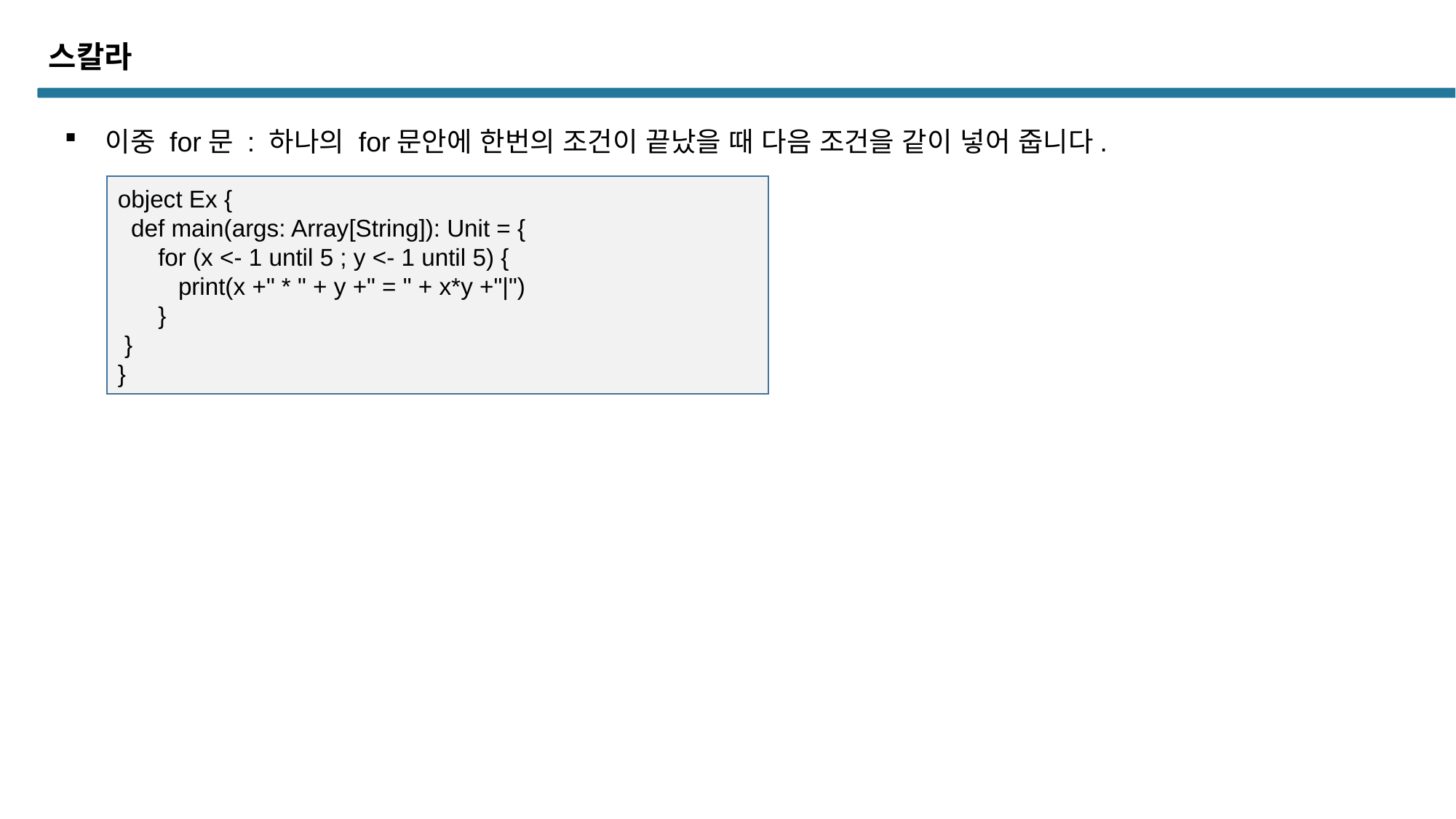

스칼라
이중 for문 : 하나의 for문안에 한번의 조건이 끝났을 때 다음 조건을 같이 넣어 줍니다.

object Ex {
  def main(args: Array[String]): Unit = {
      for (x <- 1 until 5 ; y <- 1 until 5) {
         print(x +" * " + y +" = " + x*y +"|")
      }
 }
}